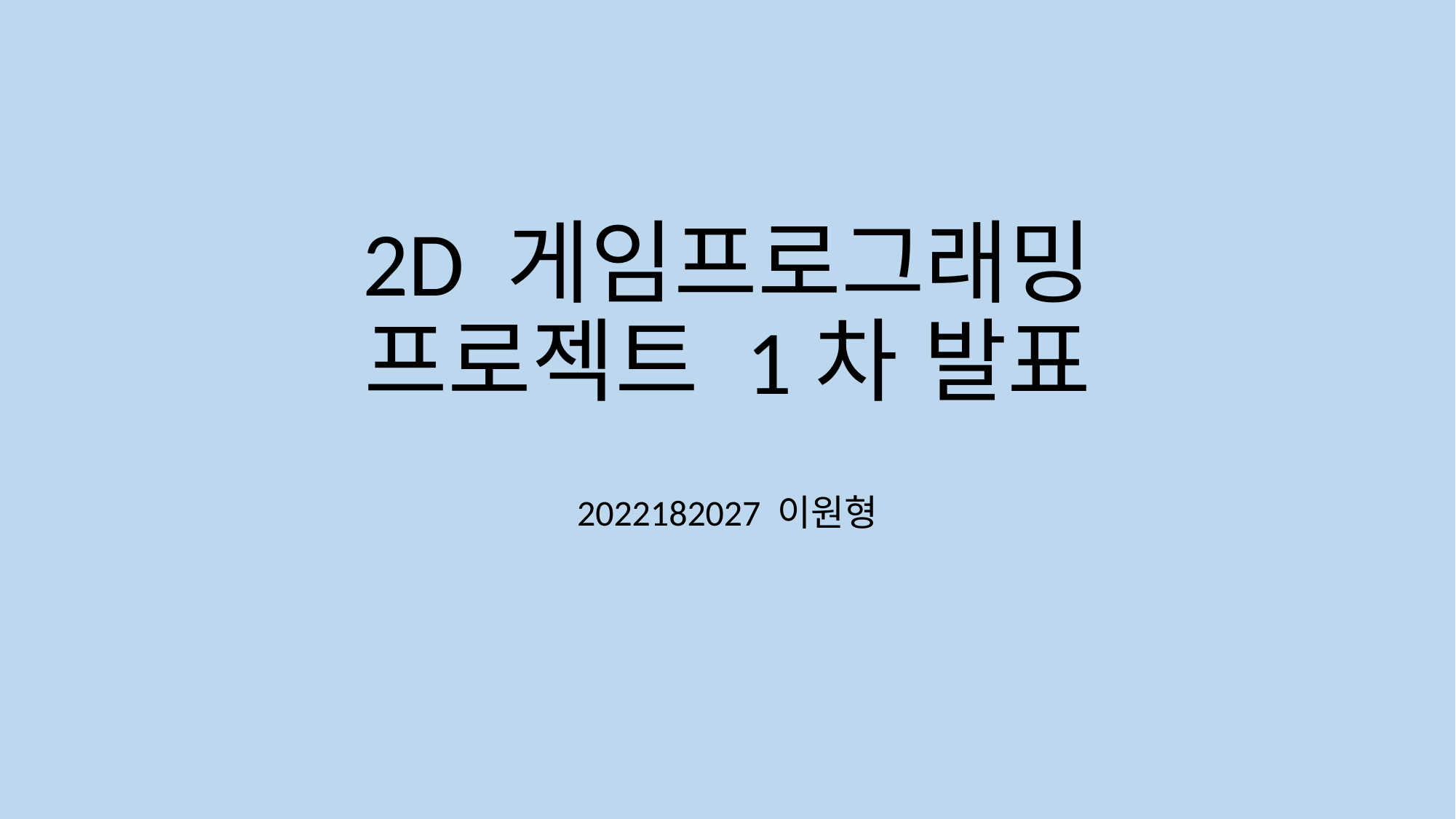

# 2D 게임프로그래밍 프로젝트 1차 발표

2022182027 이원형